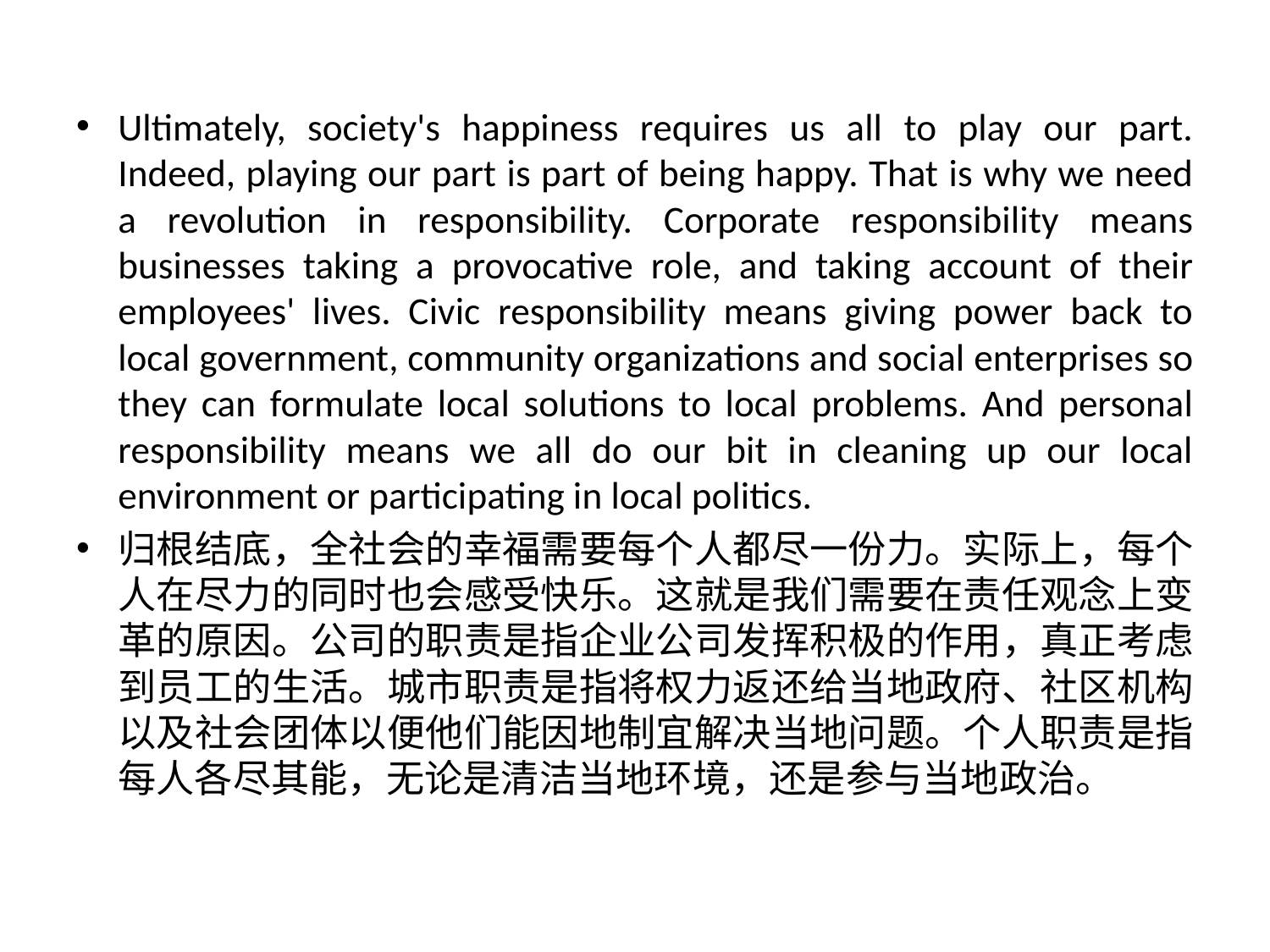

Ultimately, society's happiness requires us all to play our part. Indeed, playing our part is part of being happy. That is why we need a revolution in responsibility. Corporate responsibility means businesses taking a provocative role, and taking account of their employees' lives. Civic responsibility means giving power back to local government, community organizations and social enterprises so they can formulate local solutions to local problems. And personal responsibility means we all do our bit in cleaning up our local environment or participating in local politics.
归根结底，全社会的幸福需要每个人都尽一份力。实际上，每个人在尽力的同时也会感受快乐。这就是我们需要在责任观念上变革的原因。公司的职责是指企业公司发挥积极的作用，真正考虑到员工的生活。城市职责是指将权力返还给当地政府、社区机构以及社会团体以便他们能因地制宜解决当地问题。个人职责是指每人各尽其能，无论是清洁当地环境，还是参与当地政治。